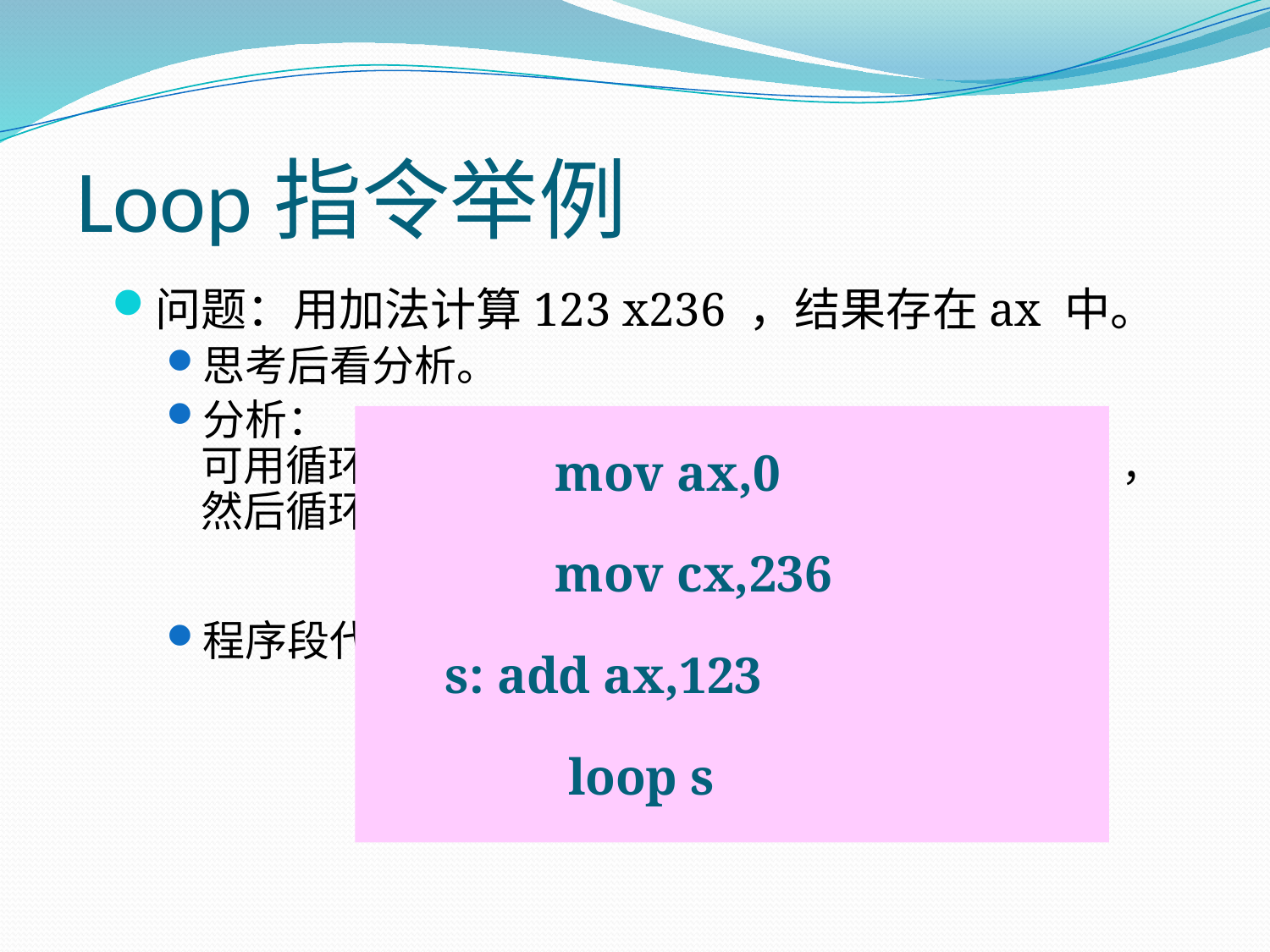

# Loop指令举例
问题：用加法计算123 x236 ，结果存在ax 中。
思考后看分析。
分析：
可用循环完成，将123加236次。可先设(ax)=0，然后循环做236次(ax)=(ax)+123。

程序段代码
		 mov ax,0
       	 mov cx,236
      s: add ax,123
        	  loop s